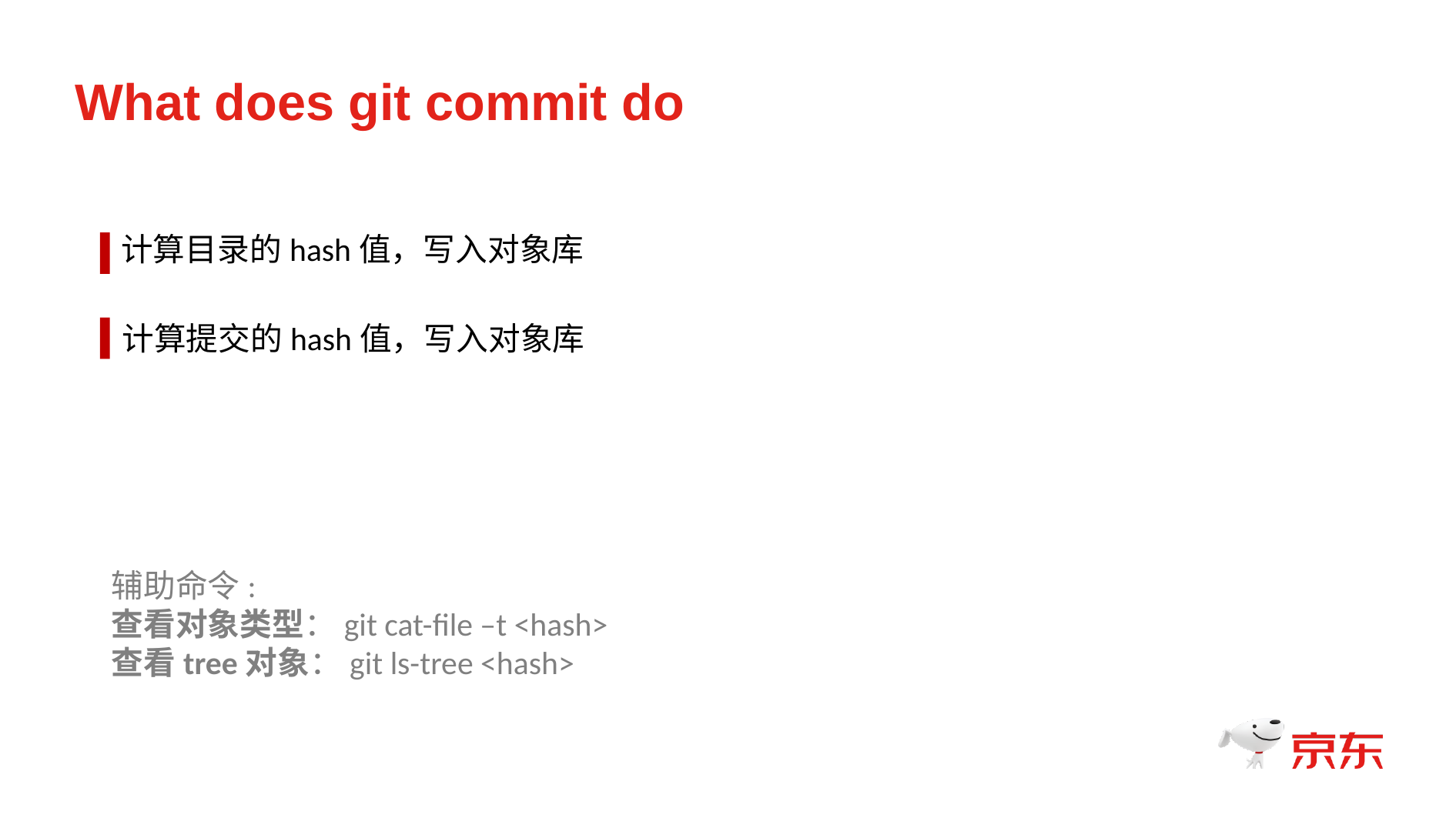

What does git commit do
计算目录的hash值，写入对象库

计算提交的hash值，写入对象库

辅助命令:
查看对象类型：git cat-file –t <hash>
查看tree对象：git ls-tree <hash>